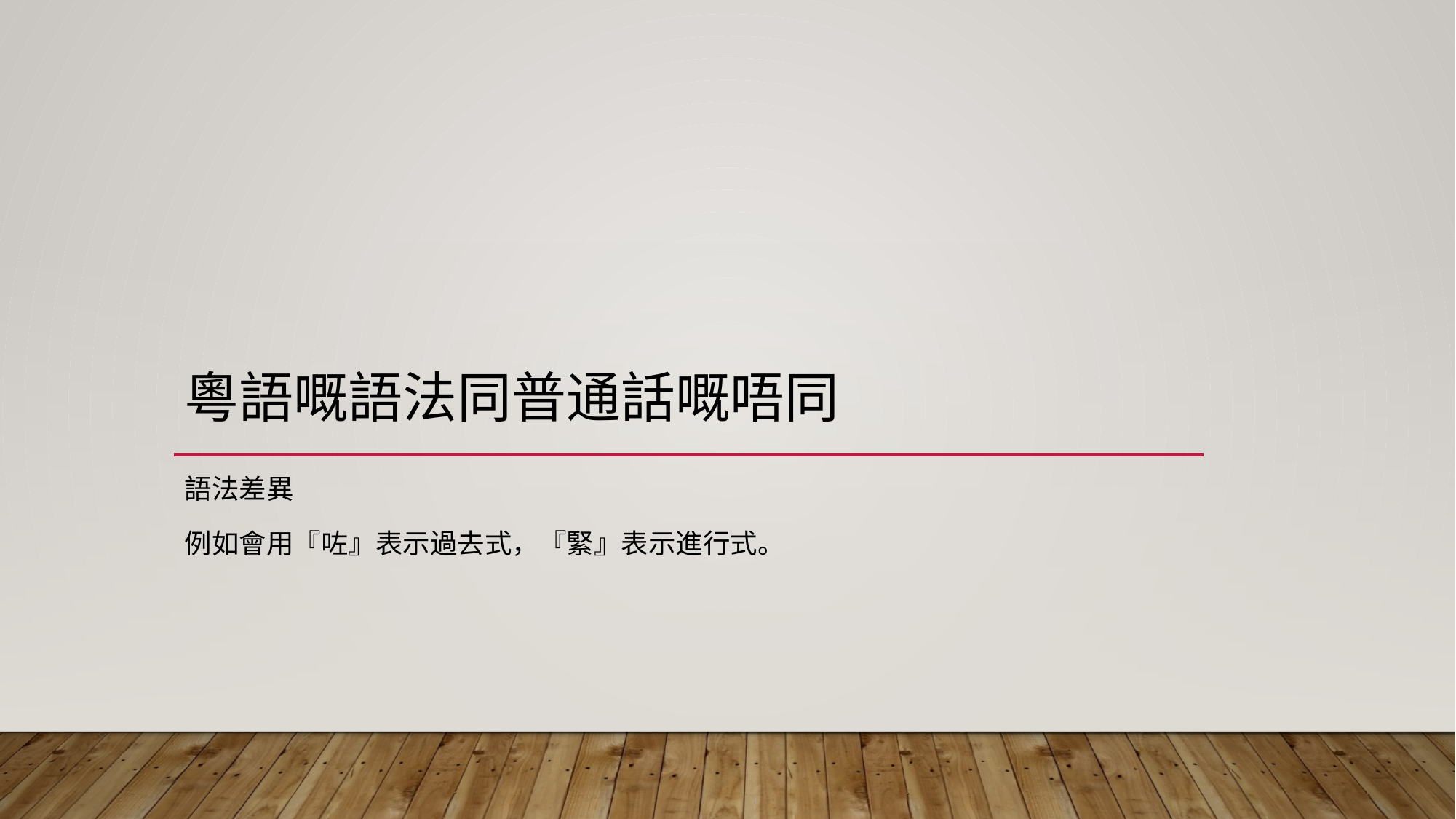

# 粵語嘅語法同普通話嘅唔同
語法差異
例如會用『咗』表示過去式，『緊』表示進行式。